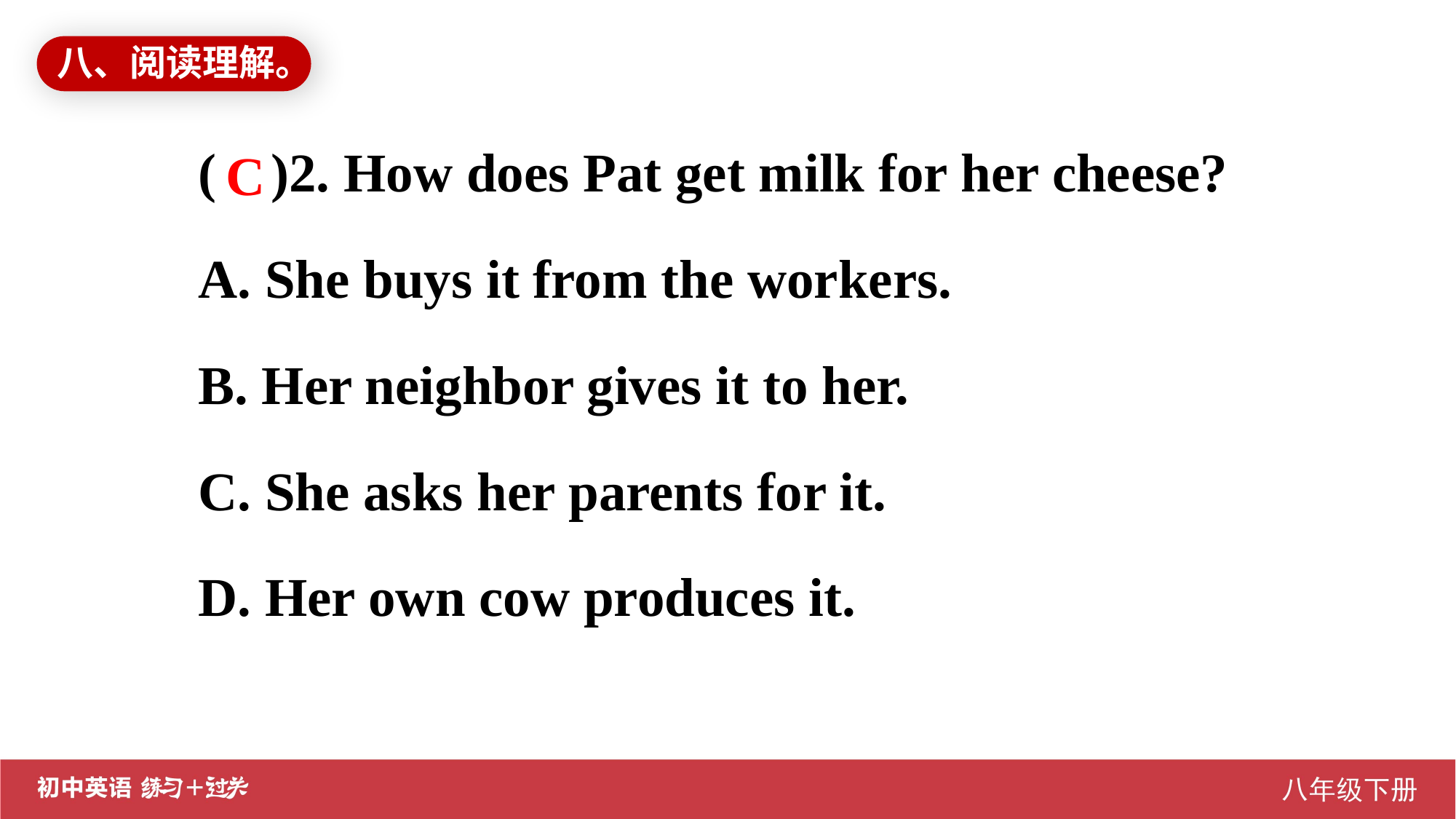

八、阅读理解。

(    )2. How does Pat get milk for her cheese?
A. She buys it from the workers.
B. Her neighbor gives it to her.
C. She asks her parents for it.
D. Her own cow produces it.

C